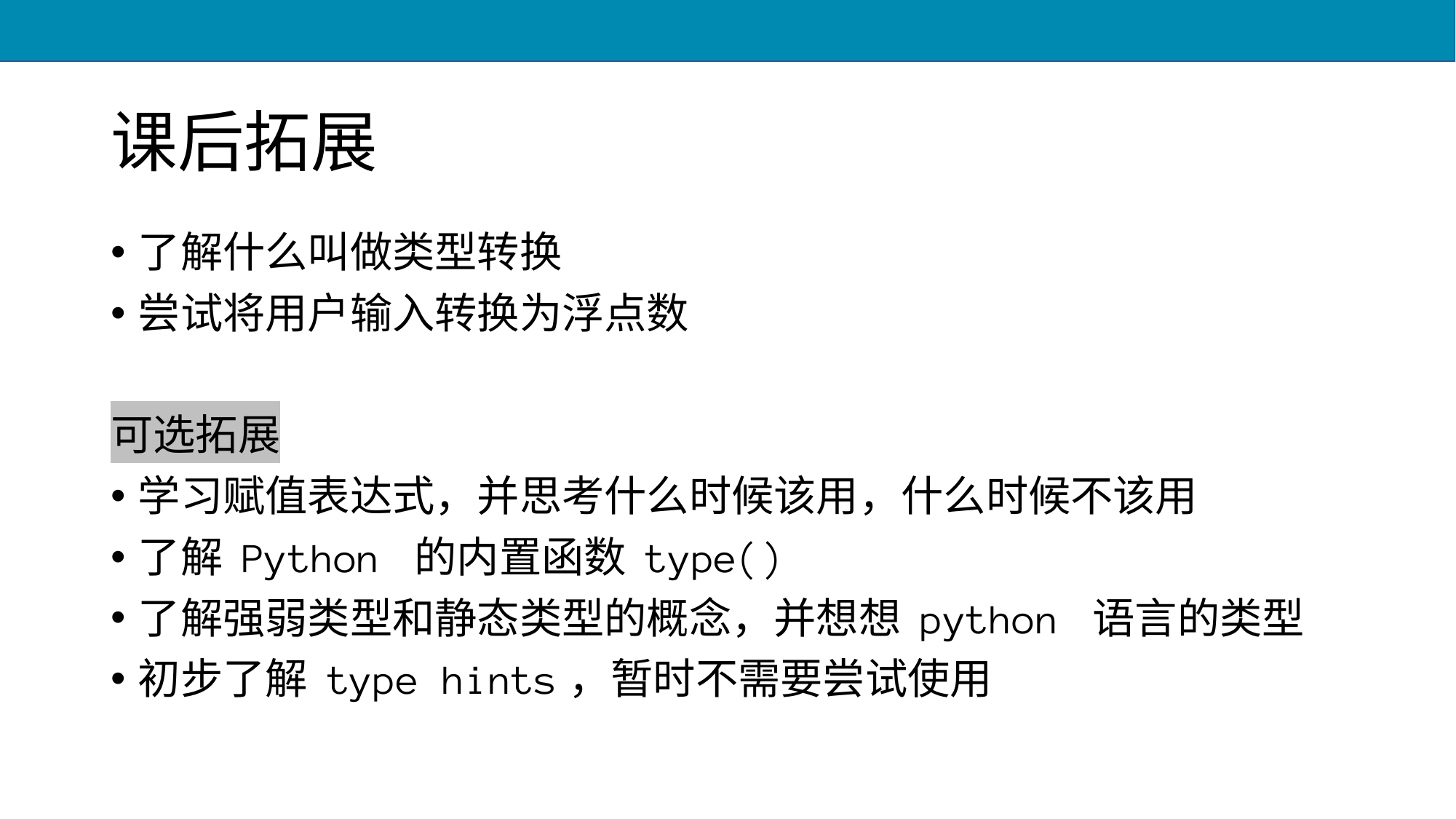

# 课后拓展
了解什么叫做类型转换
尝试将用户输入转换为浮点数

可选拓展
学习赋值表达式，并思考什么时候该用，什么时候不该用
了解 Python 的内置函数 type()
了解强弱类型和静态类型的概念，并想想 python 语言的类型
初步了解 type hints，暂时不需要尝试使用